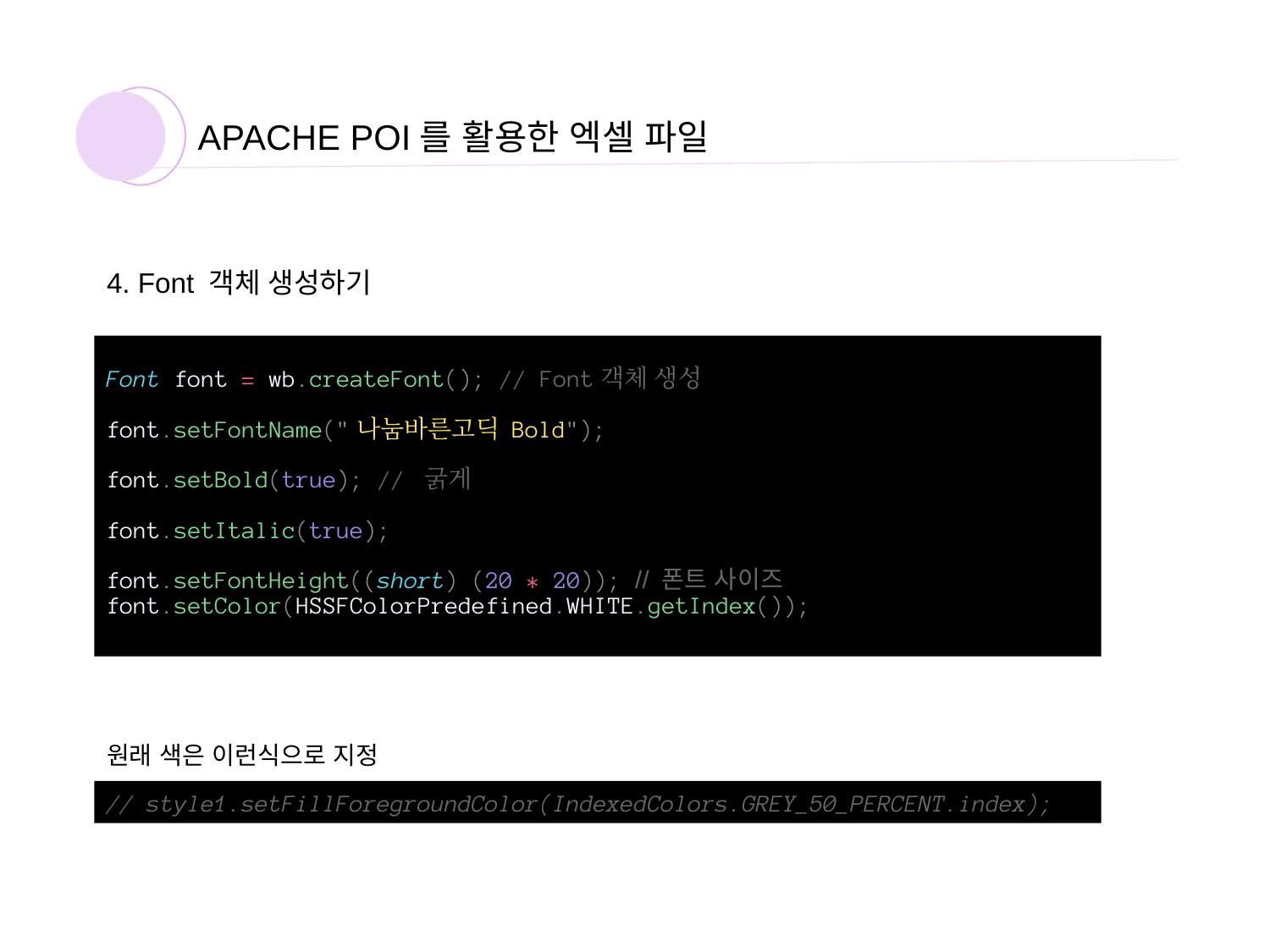

APACHE POI를 활용한 엑셀 파일
4. Font 객체 생성하기

Font font = wb.createFont(); // Font객체 생성

font.setFontName("나눔바른고딕 Bold");

font.setBold(true); // 굵게

font.setItalic(true);

font.setFontHeight((short) (20 * 20)); // 폰트 사이즈
font.setColor(HSSFColorPredefined.WHITE.getIndex());

원래 색은 이런식으로 지정
// style1.setFillForegroundColor(IndexedColors.GREY_50_PERCENT.index);